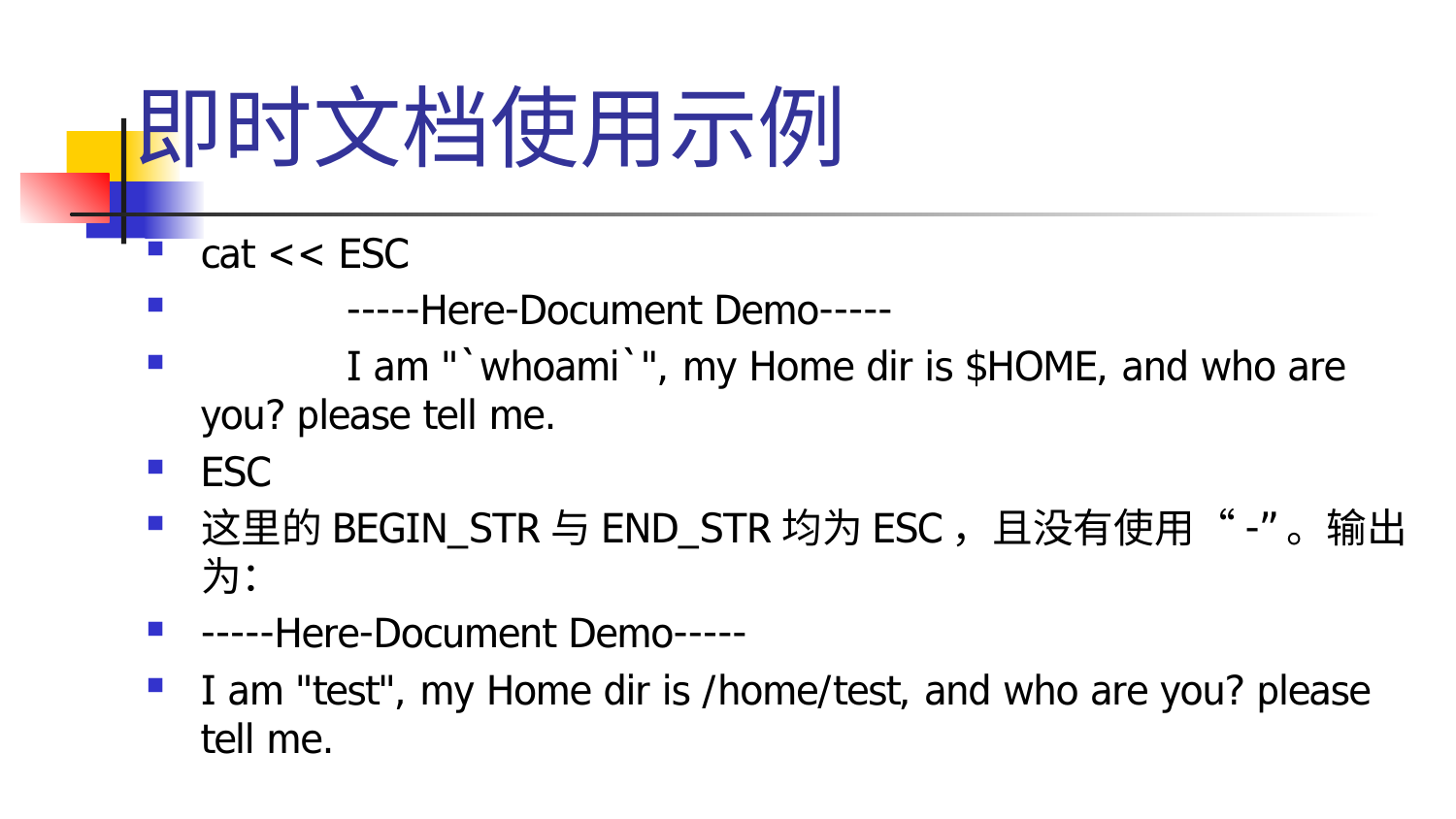

# 即时文档使用示例
cat << ESC
	-----Here-Document Demo-----
	I am "`whoami`", my Home dir is $HOME, and who are you? please tell me.
ESC
这里的BEGIN_STR与END_STR均为ESC，且没有使用“-”。输出为：
-----Here-Document Demo-----
I am "test", my Home dir is /home/test, and who are you? please tell me.